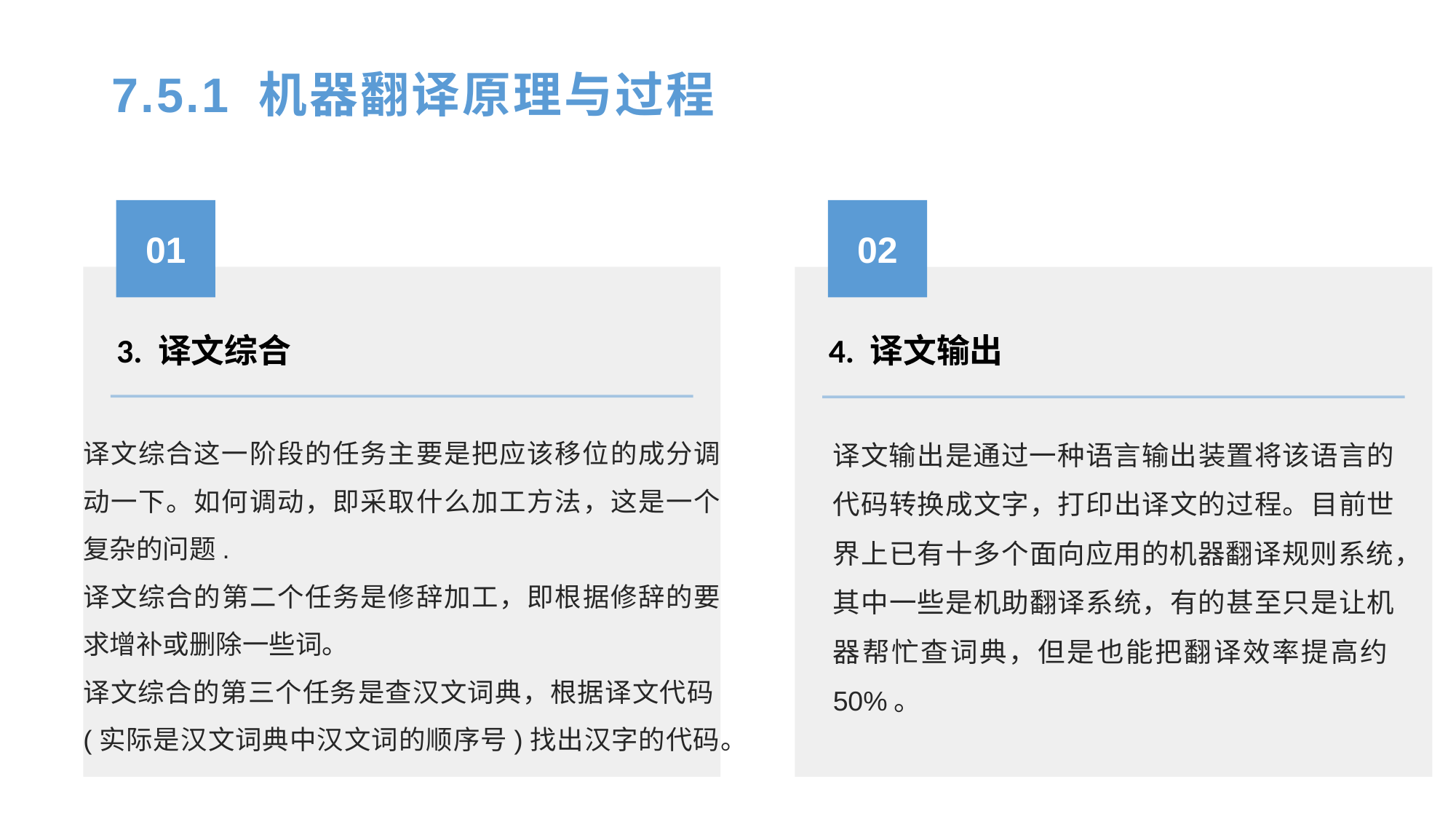

# 7.5.1 机器翻译原理与过程
01
02

3. 译文综合
4. 译文输出
译文综合这一阶段的任务主要是把应该移位的成分调动一下。如何调动，即采取什么加工方法，这是一个复杂的问题.
译文综合的第二个任务是修辞加工，即根据修辞的要求增补或删除一些词。
译文综合的第三个任务是查汉文词典，根据译文代码(实际是汉文词典中汉文词的顺序号)找出汉字的代码。
译文输出是通过一种语言输出装置将该语言的代码转换成文字，打印出译文的过程。目前世界上已有十多个面向应用的机器翻译规则系统，其中一些是机助翻译系统，有的甚至只是让机器帮忙查词典，但是也能把翻译效率提高约50%。